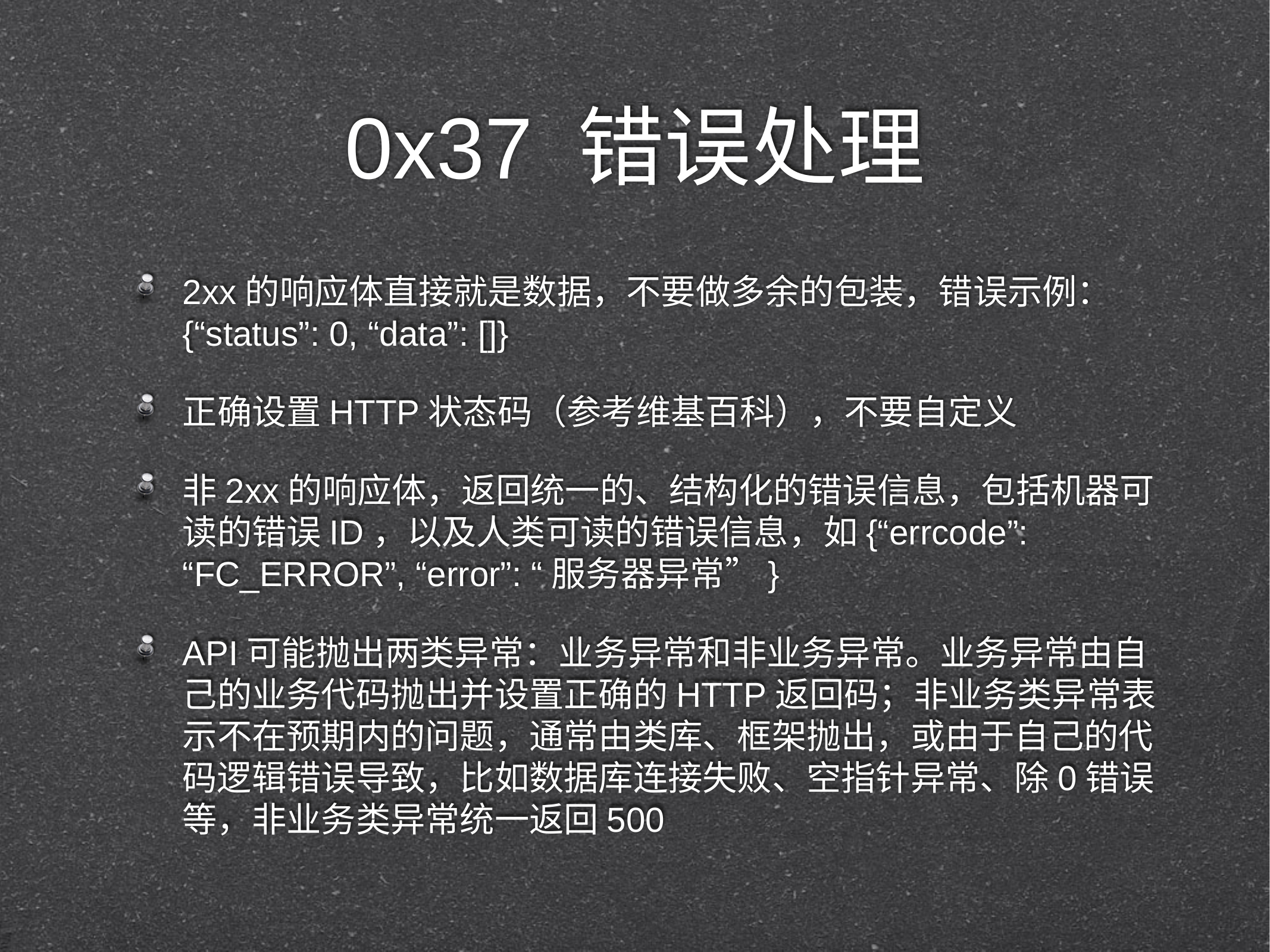

# 0x37 错误处理
2xx的响应体直接就是数据，不要做多余的包装，错误示例：{“status”: 0, “data”: []}
正确设置HTTP状态码（参考维基百科），不要自定义
非2xx的响应体，返回统一的、结构化的错误信息，包括机器可读的错误ID，以及人类可读的错误信息，如{“errcode”: “FC_ERROR”, “error”: “服务器异常”}
API可能抛出两类异常：业务异常和非业务异常。业务异常由自己的业务代码抛出并设置正确的HTTP返回码；非业务类异常表示不在预期内的问题，通常由类库、框架抛出，或由于自己的代码逻辑错误导致，比如数据库连接失败、空指针异常、除0错误等，非业务类异常统一返回500